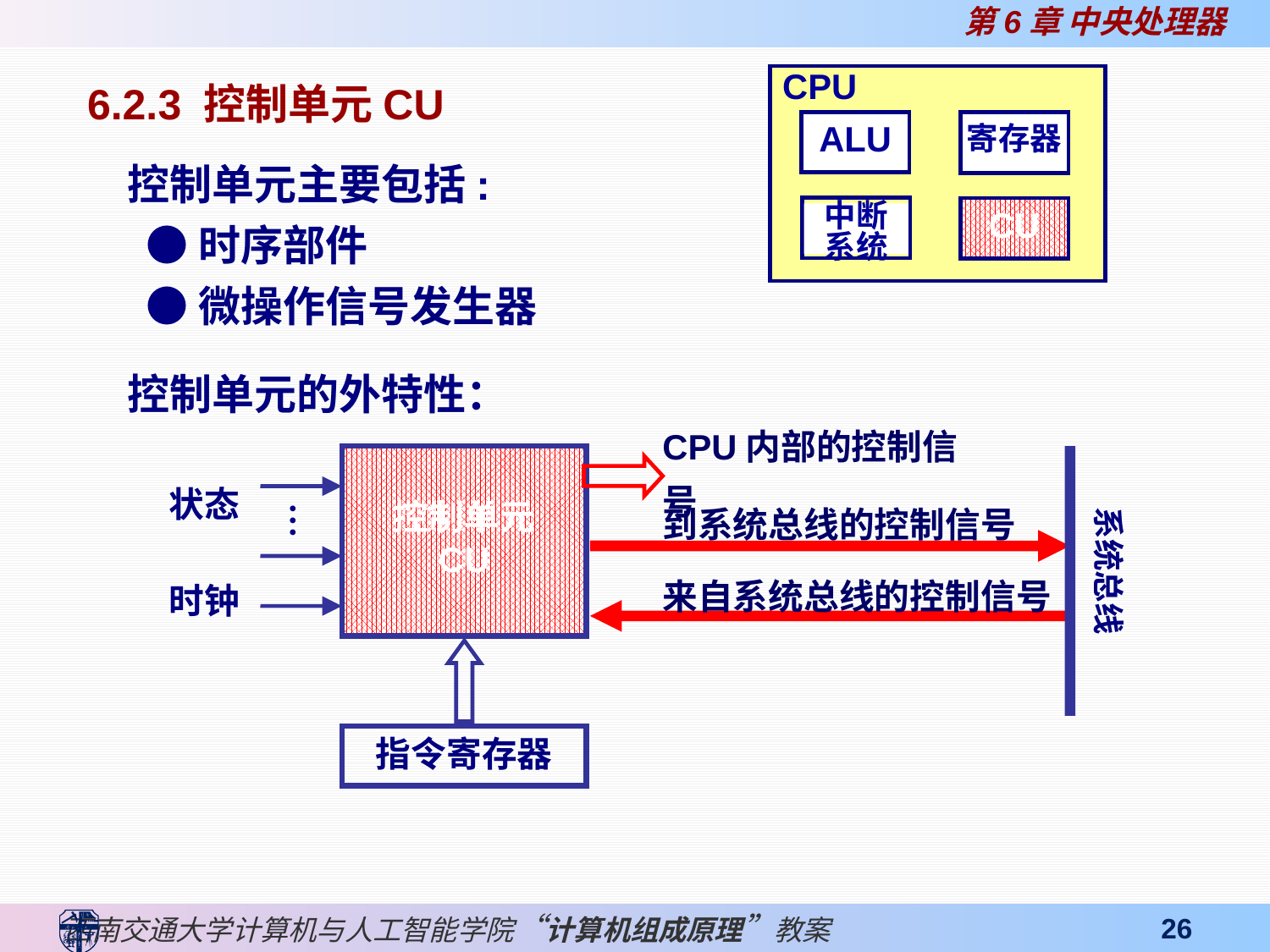

CPU

ALU
寄存器

中断
系统
CU
6.2.3 控制单元CU
控制单元主要包括:
  ●时序部件
  ●微操作信号发生器
控制单元的外特性：
CPU内部的控制信号

控制单元
CU

系统总线
状态
…
到系统总线的控制信号

来自系统总线的控制信号

时钟

指令寄存器